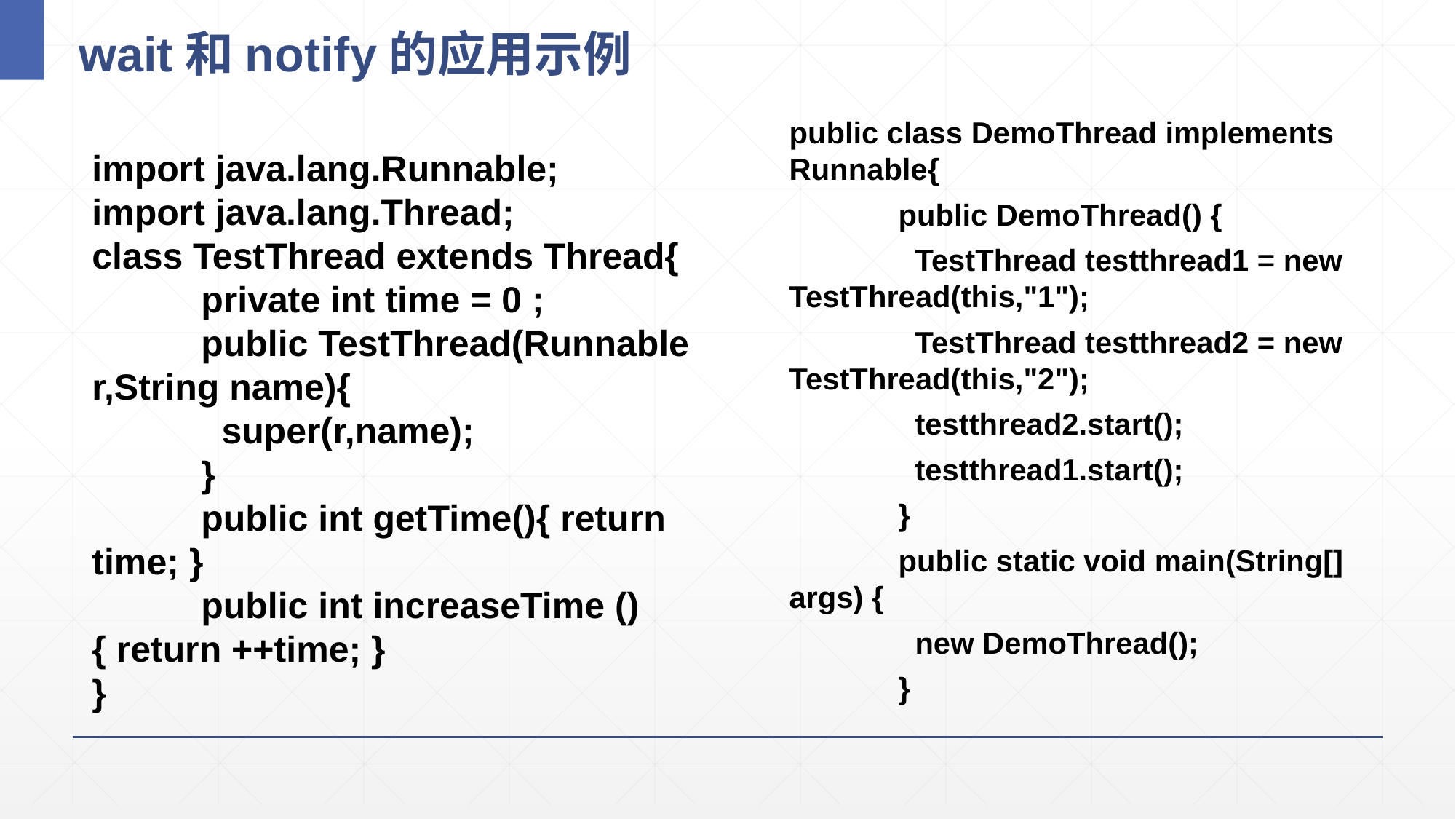

# wait和notify的应用示例
public class DemoThread implements Runnable{
	public DemoThread() {
	  TestThread testthread1 = new TestThread(this,"1");
	  TestThread testthread2 = new TestThread(this,"2");
	  testthread2.start();
	  testthread1.start();
	}
	public static void main(String[] args) {
	  new DemoThread();
	}

import java.lang.Runnable;
import java.lang.Thread;
class TestThread extends Thread{
	private int time = 0 ;
	public TestThread(Runnable r,String name){
	  super(r,name);
	}
	public int getTime(){ return time; }
	public int increaseTime (){ return ++time; }
}